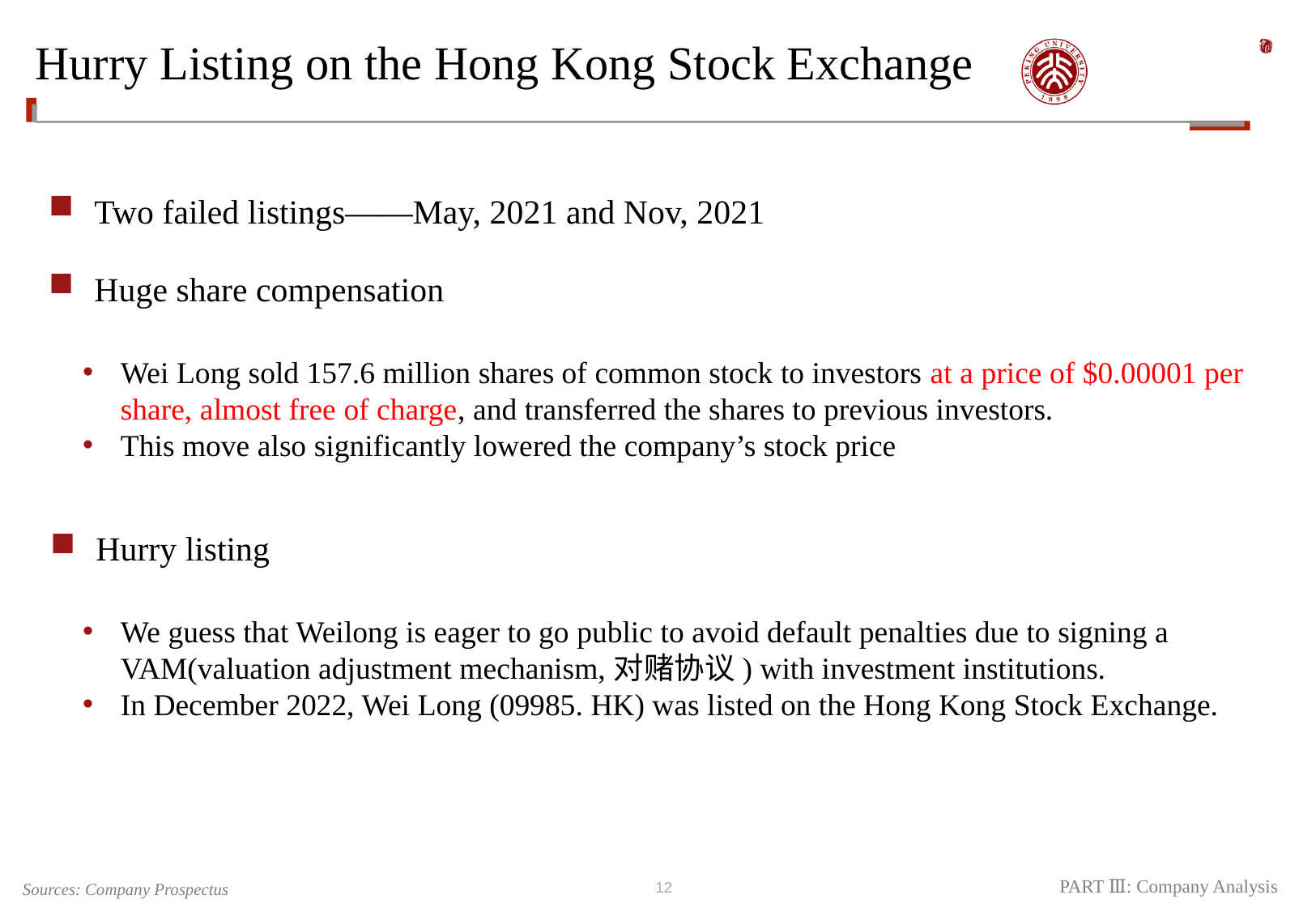

# Hurry Listing on the Hong Kong Stock Exchange
Two failed listings——May, 2021 and Nov, 2021
Huge share compensation
Wei Long sold 157.6 million shares of common stock to investors at a price of $0.00001 per share, almost free of charge, and transferred the shares to previous investors.
This move also significantly lowered the company’s stock price
Hurry listing
We guess that Weilong is eager to go public to avoid default penalties due to signing a VAM(valuation adjustment mechanism,对赌协议) with investment institutions.
In December 2022, Wei Long (09985. HK) was listed on the Hong Kong Stock Exchange.
Sources: Company Prospectus
PART Ⅲ: Company Analysis